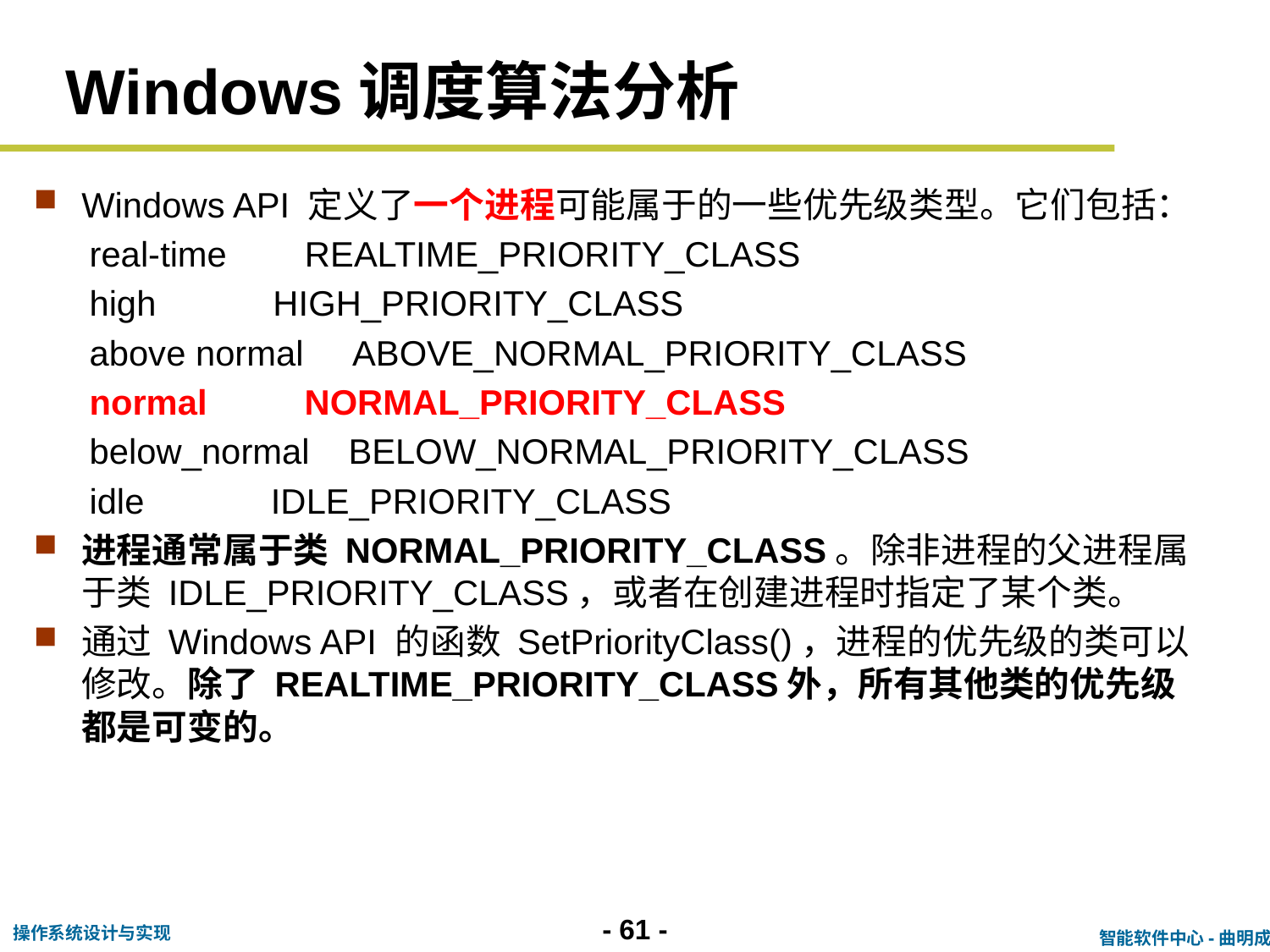

# Windows调度算法分析
Windows API 定义了一个进程可能属于的一些优先级类型。它们包括：
real-time        REALTIME_PRIORITY_CLASS
high            HIGH_PRIORITY_CLASS
above normal     ABOVE_NORMAL_PRIORITY_CLASS
normal          NORMAL_PRIORITY_CLASS
below_normal    BELOW_NORMAL_PRIORITY_CLASS
idle             IDLE_PRIORITY_CLASS
进程通常属于类 NORMAL_PRIORITY_CLASS。除非进程的父进程属于类 IDLE_PRIORITY_CLASS，或者在创建进程时指定了某个类。
通过 Windows API 的函数 SetPriorityClass()，进程的优先级的类可以修改。除了 REALTIME_PRIORITY_CLASS外，所有其他类的优先级都是可变的。